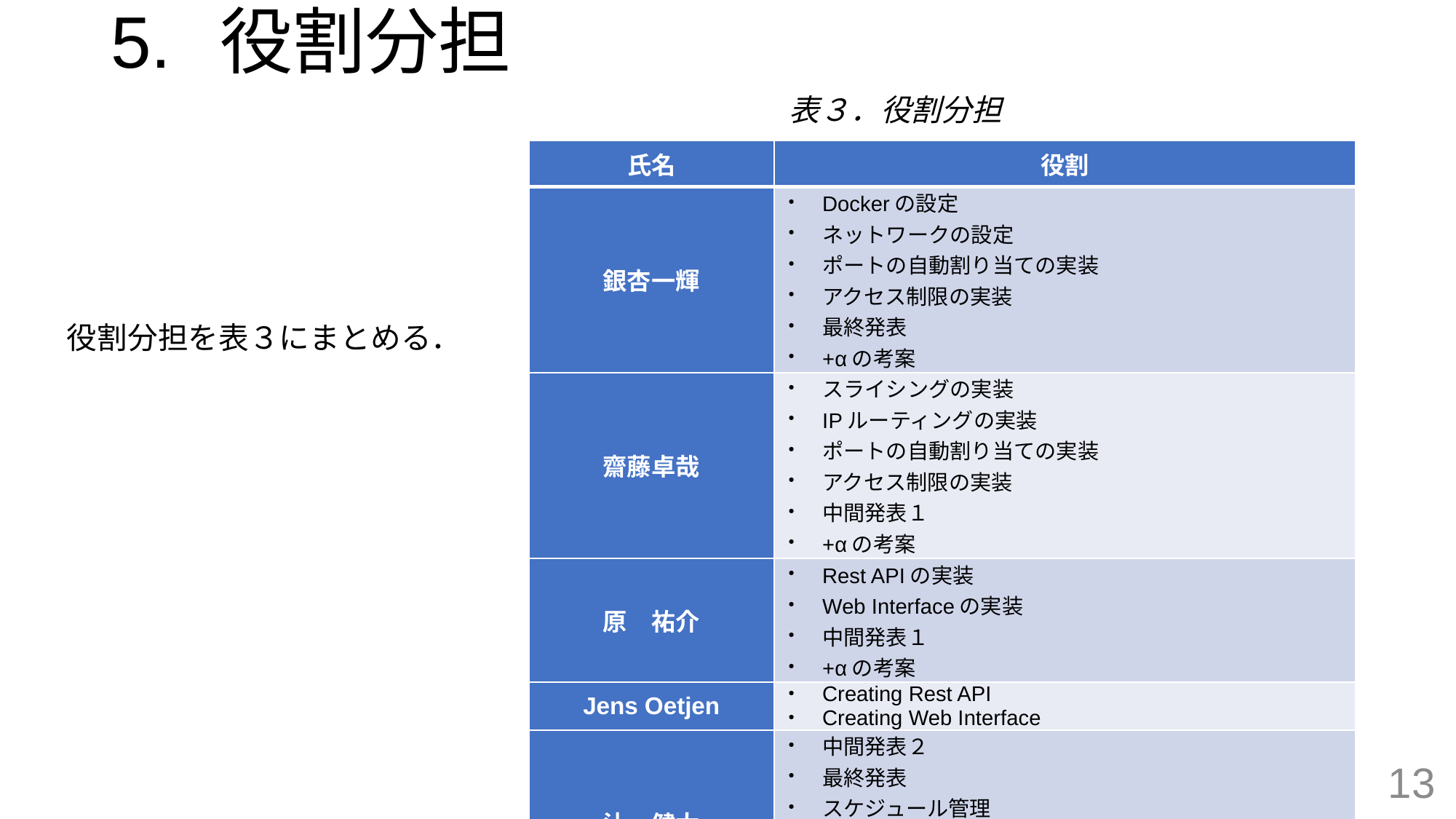

役割分担
表３．役割分担
| 氏名 | 役割 |
| --- | --- |
| 銀杏一輝 | Dockerの設定 ネットワークの設定 ポートの自動割り当ての実装 アクセス制限の実装 最終発表 +αの考案 |
| 齋藤卓哉 | スライシングの実装 IPルーティングの実装 ポートの自動割り当ての実装 アクセス制限の実装 中間発表１ +αの考案 |
| 原　祐介 | Rest APIの実装 Web Interfaceの実装  中間発表１ +αの考案 |
| Jens Oetjen | Creating Rest API Creating Web Interface |
| 辻　健太 | 中間発表２ 最終発表 スケジュール管理 レポートの作成 アクセス制限の実装 +αの考案 |
役割分担を表３にまとめる．
13